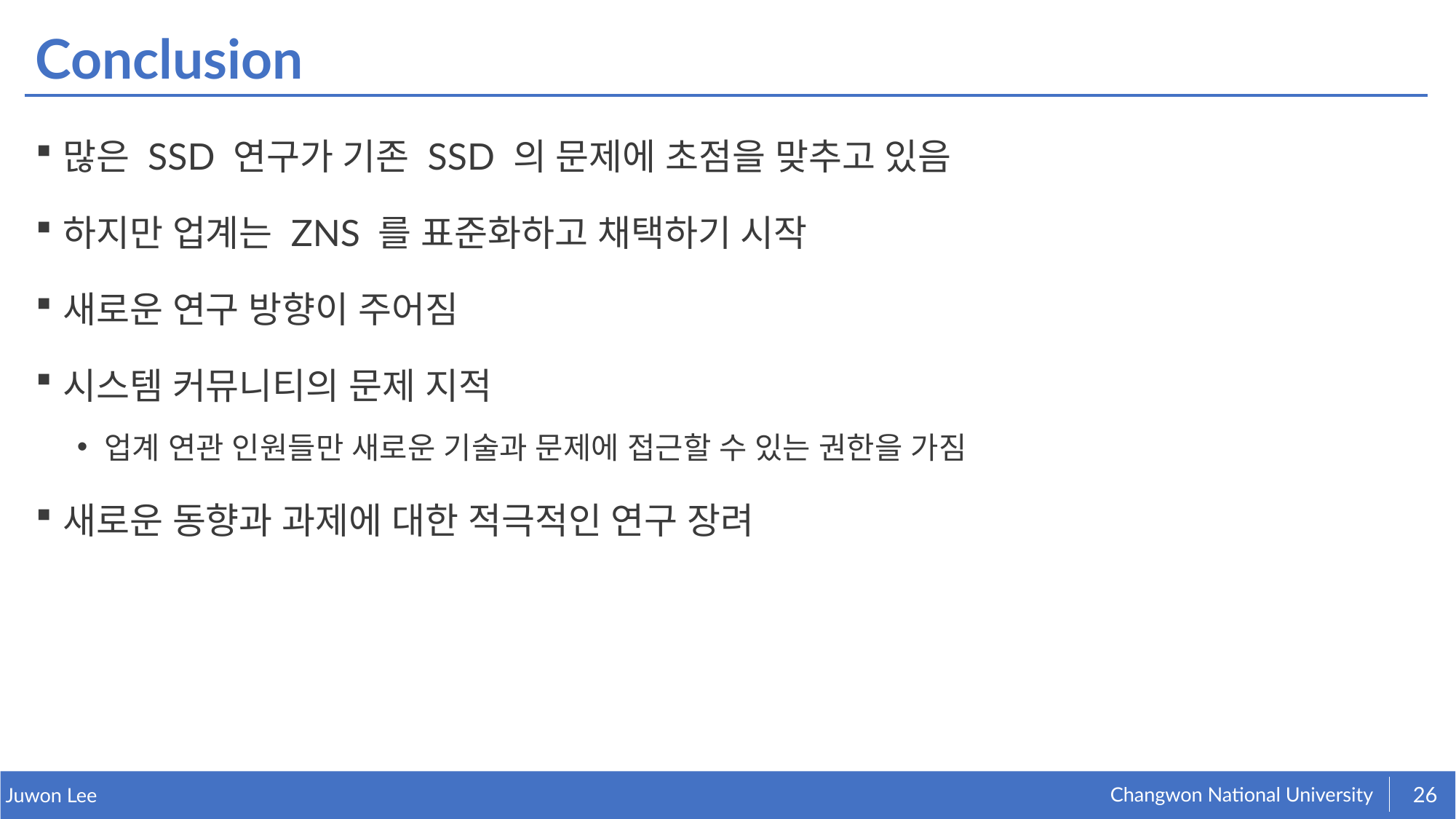

# Conclusion
많은 SSD 연구가 기존 SSD 의 문제에 초점을 맞추고 있음
하지만 업계는 ZNS 를 표준화하고 채택하기 시작
새로운 연구 방향이 주어짐
시스템 커뮤니티의 문제 지적
업계 연관 인원들만 새로운 기술과 문제에 접근할 수 있는 권한을 가짐
새로운 동향과 과제에 대한 적극적인 연구 장려
26